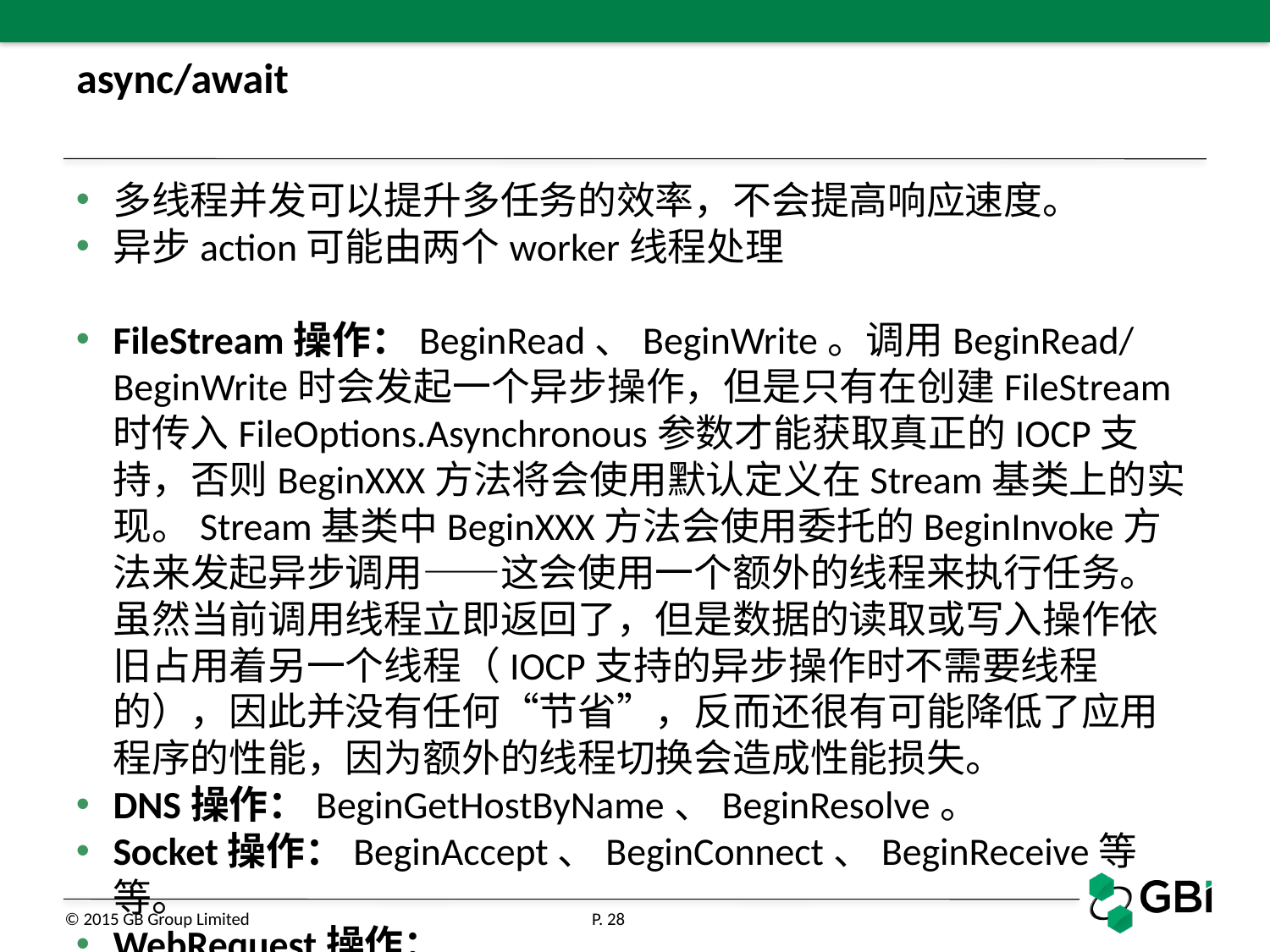

# async/await
多线程并发可以提升多任务的效率，不会提高响应速度。
异步action可能由两个worker线程处理

FileStream操作：BeginRead、BeginWrite。调用BeginRead/BeginWrite时会发起一个异步操作，但是只有在创建FileStream时传入FileOptions.Asynchronous参数才能获取真正的IOCP支持，否则BeginXXX方法将会使用默认定义在Stream基类上的实现。Stream基类中BeginXXX方法会使用委托的BeginInvoke方法来发起异步调用——这会使用一个额外的线程来执行任务。虽然当前调用线程立即返回了，但是数据的读取或写入操作依旧占用着另一个线程（IOCP支持的异步操作时不需要线程的），因此并没有任何“节省”，反而还很有可能降低了应用程序的性能，因为额外的线程切换会造成性能损失。
DNS操作：BeginGetHostByName、BeginResolve。
Socket操作：BeginAccept、BeginConnect、BeginReceive等等。
WebRequest操作：BeginGetRequestStream、BeginGetResponse。
SqlCommand操作：BeginExecuteReader、BeginExecuteNonQuery等等。这可能是开发一个Web应用时最常用的异步操作了。如果需要在执行数据库操作时得到IOCP支持，那么需要在连接字符串中标记Asynchronous Processing为true（默认为false），否则在调用BeginXXX操作时就会抛出异常。
WebServcie调用操作：例如.NET 2.0或WCF生成的Web Service Proxy中的BeginXXX方法、WCF中ClientBase<TChannel>的InvokeAsync方法